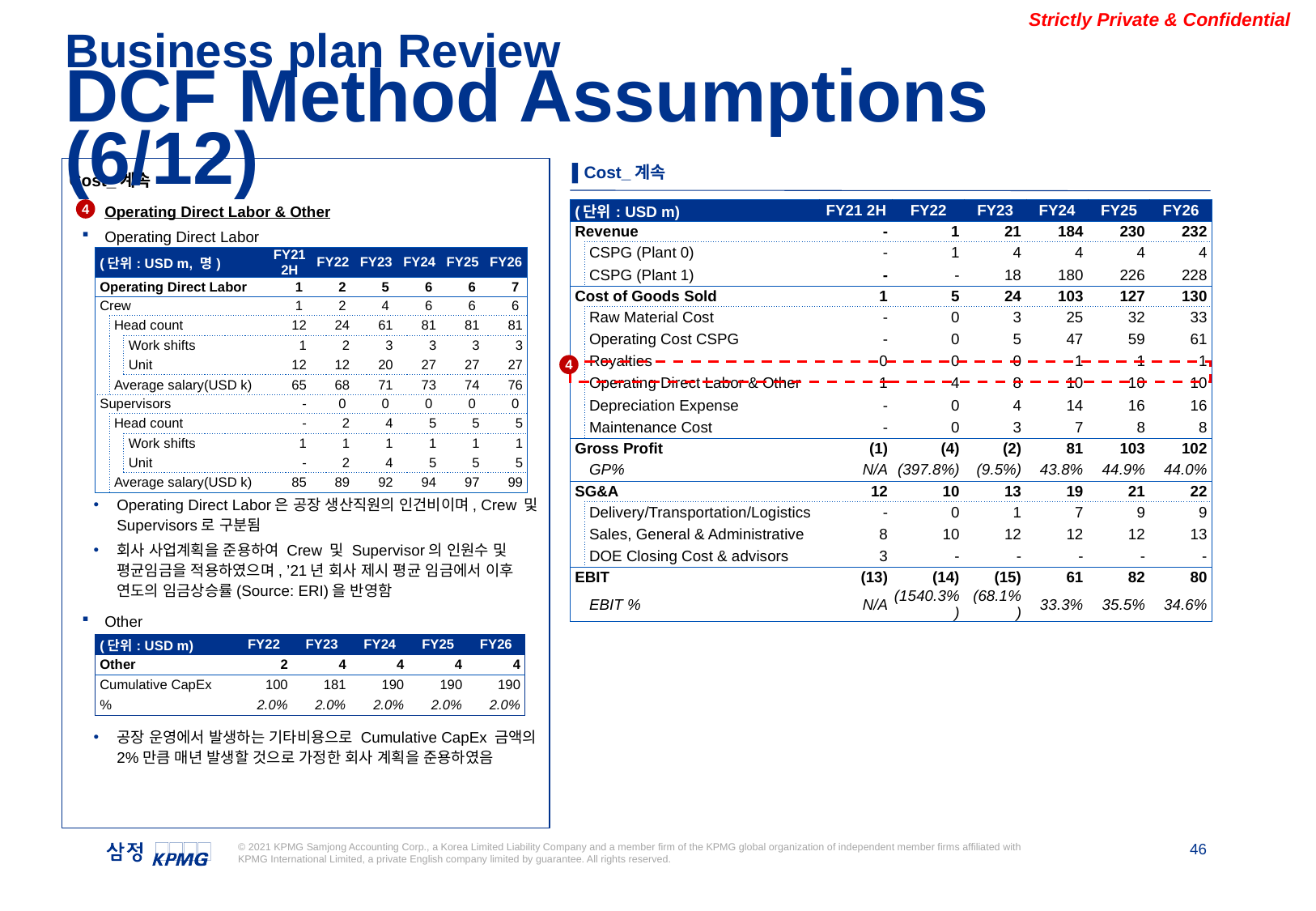

Business plan Review
DCF Method Assumptions (6/12)
▌Cost_계속

Cost_계속
Operating Direct Labor & Other
Operating Direct Labor

Operating Direct Labor은 공장 생산직원의 인건비이며, Crew 및 Supervisors로 구분됨
회사 사업계획을 준용하여 Crew 및 Supervisor의 인원수 및 평균임금을 적용하였으며, ’21년 회사 제시 평균 임금에서 이후 연도의 임금상승률(Source: ERI)을 반영함
Other

공장 운영에서 발생하는 기타비용으로 Cumulative CapEx 금액의 2%만큼 매년 발생할 것으로 가정한 회사 계획을 준용하였음

4
| (단위: USD m) |  | FY21 2H | FY22 | FY23 | FY24 | FY25 | FY26 |
| --- | --- | --- | --- | --- | --- | --- | --- |
| Revenue |  | - | 1 | 21 | 184 | 230 | 232 |
|  | CSPG (Plant 0) | - | 1 | 4 | 4 | 4 | 4 |
|  | CSPG (Plant 1) | - | - | 18 | 180 | 226 | 228 |
| Cost of Goods Sold |  | 1 | 5 | 24 | 103 | 127 | 130 |
|  | Raw Material Cost | - | 0 | 3 | 25 | 32 | 33 |
|  | Operating Cost CSPG | - | 0 | 5 | 47 | 59 | 61 |
|  | Royalties | 0 | 0 | 0 | 1 | 1 | 1 |
|  | Operating Direct Labor & Other | 1 | 4 | 8 | 10 | 10 | 10 |
|  | Depreciation Expense | - | 0 | 4 | 14 | 16 | 16 |
|  | Maintenance Cost | - | 0 | 3 | 7 | 8 | 8 |
| Gross Profit |  | (1) | (4) | (2) | 81 | 103 | 102 |
|  | GP% | N/A | (397.8%) | (9.5%) | 43.8% | 44.9% | 44.0% |
| SG&A |  | 12 | 10 | 13 | 19 | 21 | 22 |
|  | Delivery/Transportation/Logistics | - | 0 | 1 | 7 | 9 | 9 |
|  | Sales, General & Administrative | 8 | 10 | 12 | 12 | 12 | 13 |
|  | DOE Closing Cost & advisors | 3 | - | - | - | - | - |
| EBIT |  | (13) | (14) | (15) | 61 | 82 | 80 |
|  | EBIT % | N/A | (1540.3%) | (68.1%) | 33.3% | 35.5% | 34.6% |
| (단위: USD m, 명) |  |  | FY21 2H | FY22 | FY23 | FY24 | FY25 | FY26 |
| --- | --- | --- | --- | --- | --- | --- | --- | --- |
| Operating Direct Labor |  |  | 1 | 2 | 5 | 6 | 6 | 7 |
| Crew |  |  | 1 | 2 | 4 | 6 | 6 | 6 |
|  | Head count |  | 12 | 24 | 61 | 81 | 81 | 81 |
|  |  | Work shifts | 1 | 2 | 3 | 3 | 3 | 3 |
|  |  | Unit | 12 | 12 | 20 | 27 | 27 | 27 |
|  | Average salary(USD k) |  | 65 | 68 | 71 | 73 | 74 | 76 |
| Supervisors |  |  | - | 0 | 0 | 0 | 0 | 0 |
|  | Head count |  | - | 2 | 4 | 5 | 5 | 5 |
|  |  | Work shifts | 1 | 1 | 1 | 1 | 1 | 1 |
|  |  | Unit | - | 2 | 4 | 5 | 5 | 5 |
|  | Average salary(USD k) |  | 85 | 89 | 92 | 94 | 97 | 99 |
4

| (단위: USD m) |  |  | FY22 | FY23 | FY24 | FY25 | FY26 |
| --- | --- | --- | --- | --- | --- | --- | --- |
| Other |  |  | 2 | 4 | 4 | 4 | 4 |
| Cumulative CapEx |  |  | 100 | 181 | 190 | 190 | 190 |
| % |  |  | 2.0% | 2.0% | 2.0% | 2.0% | 2.0% |